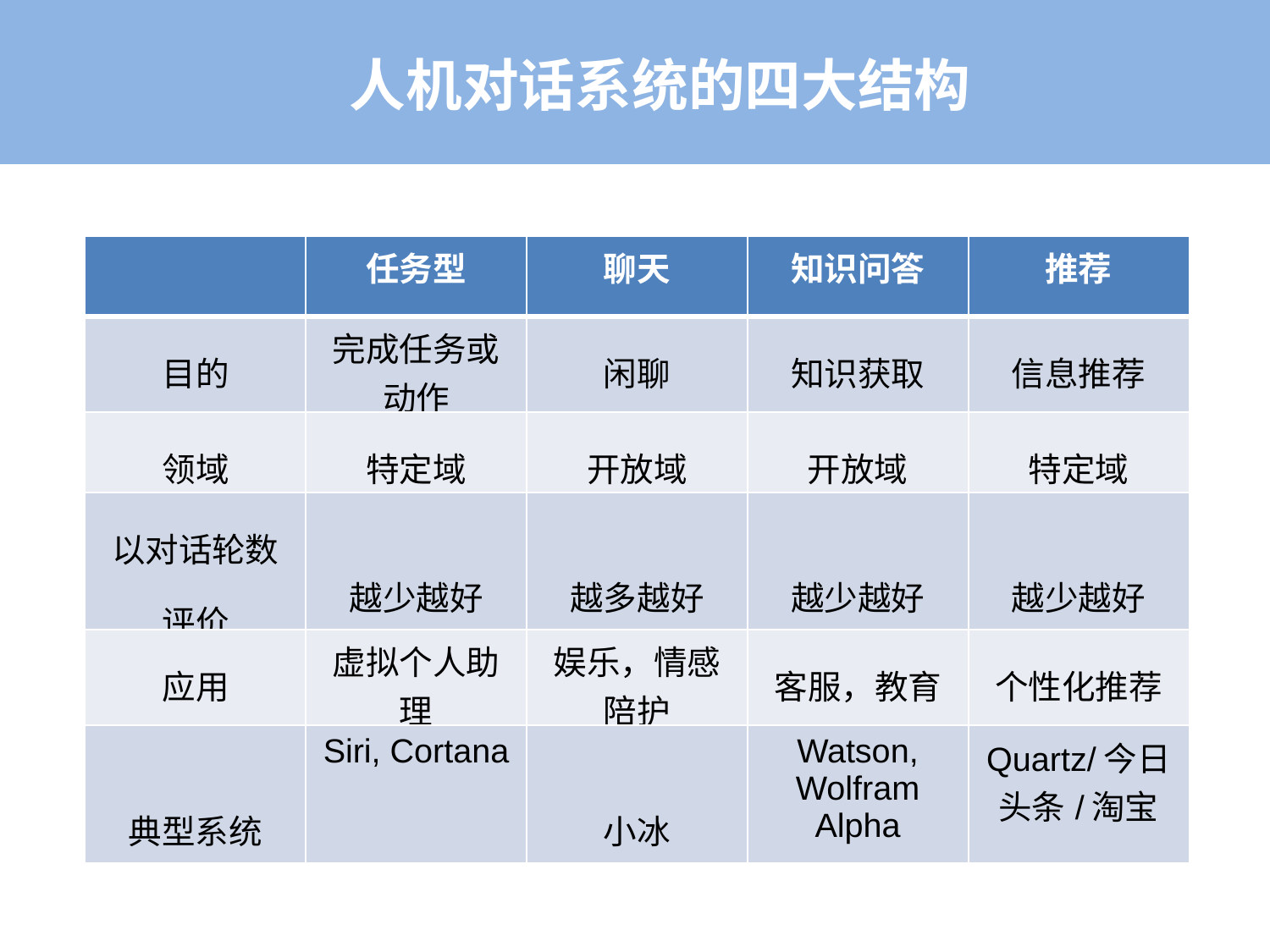

人机对话系统的四大结构

|  | 任务型 | 聊天 | 知识问答 | 推荐 |
| --- | --- | --- | --- | --- |
| 目的 | 完成任务或动作 | 闲聊 | 知识获取 | 信息推荐 |
| 领域 | 特定域 | 开放域 | 开放域 | 特定域 |
| 以对话轮数评价 | 越少越好 | 越多越好 | 越少越好 | 越少越好 |
| 应用 | 虚拟个人助理 | 娱乐，情感陪护 | 客服，教育 | 个性化推荐 |
| 典型系统 | Siri, Cortana | 小冰 | Watson, Wolfram Alpha | Quartz/今日头条/淘宝 |